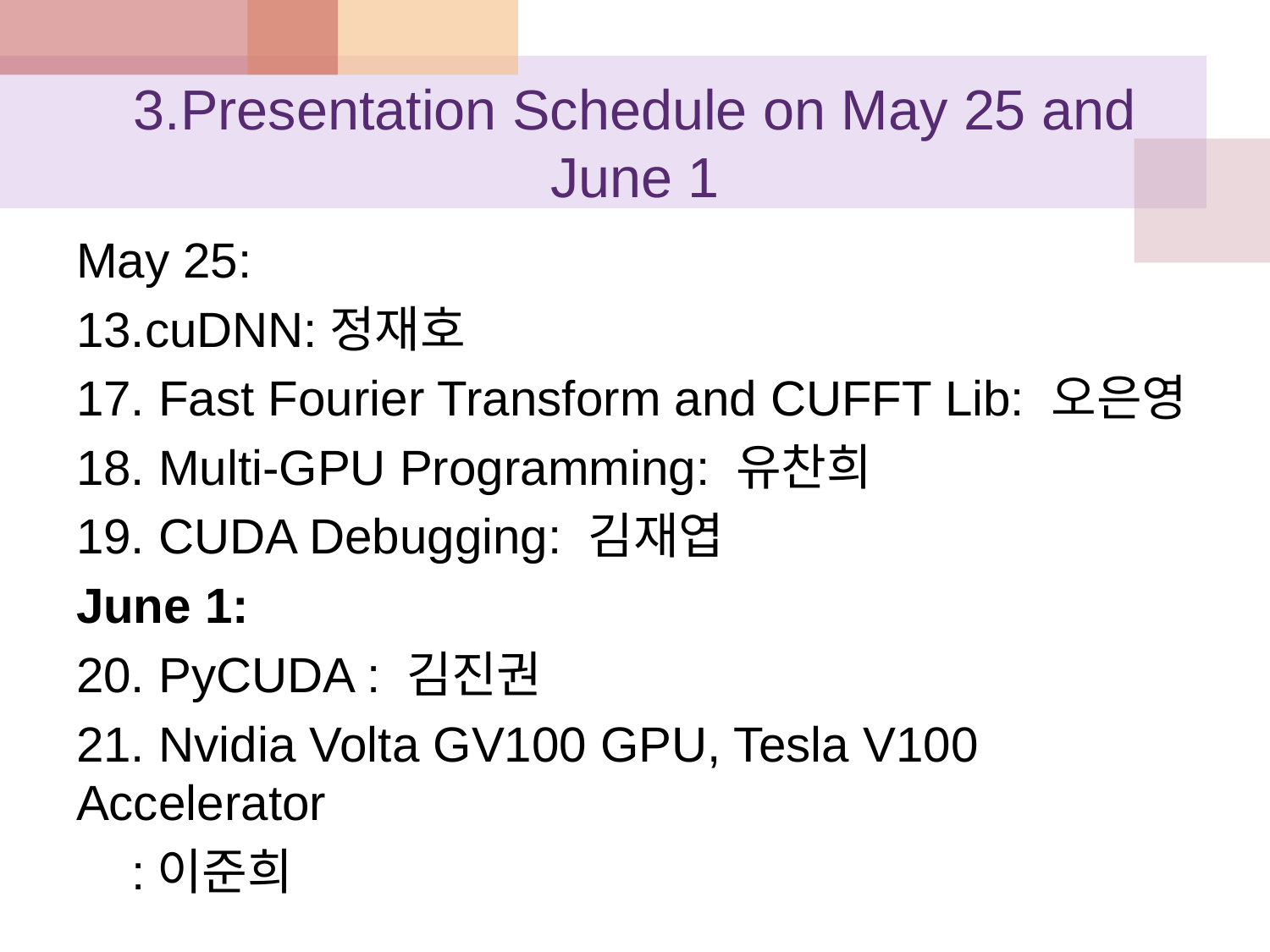

# 3.Presentation Schedule on May 25 and June 1
May 25:
13.cuDNN:정재호
17. Fast Fourier Transform and CUFFT Lib: 오은영
18. Multi-GPU Programming: 유찬희
19. CUDA Debugging: 김재엽
June 1:
20. PyCUDA : 김진권
21. Nvidia Volta GV100 GPU, Tesla V100 Accelerator
    :이준희